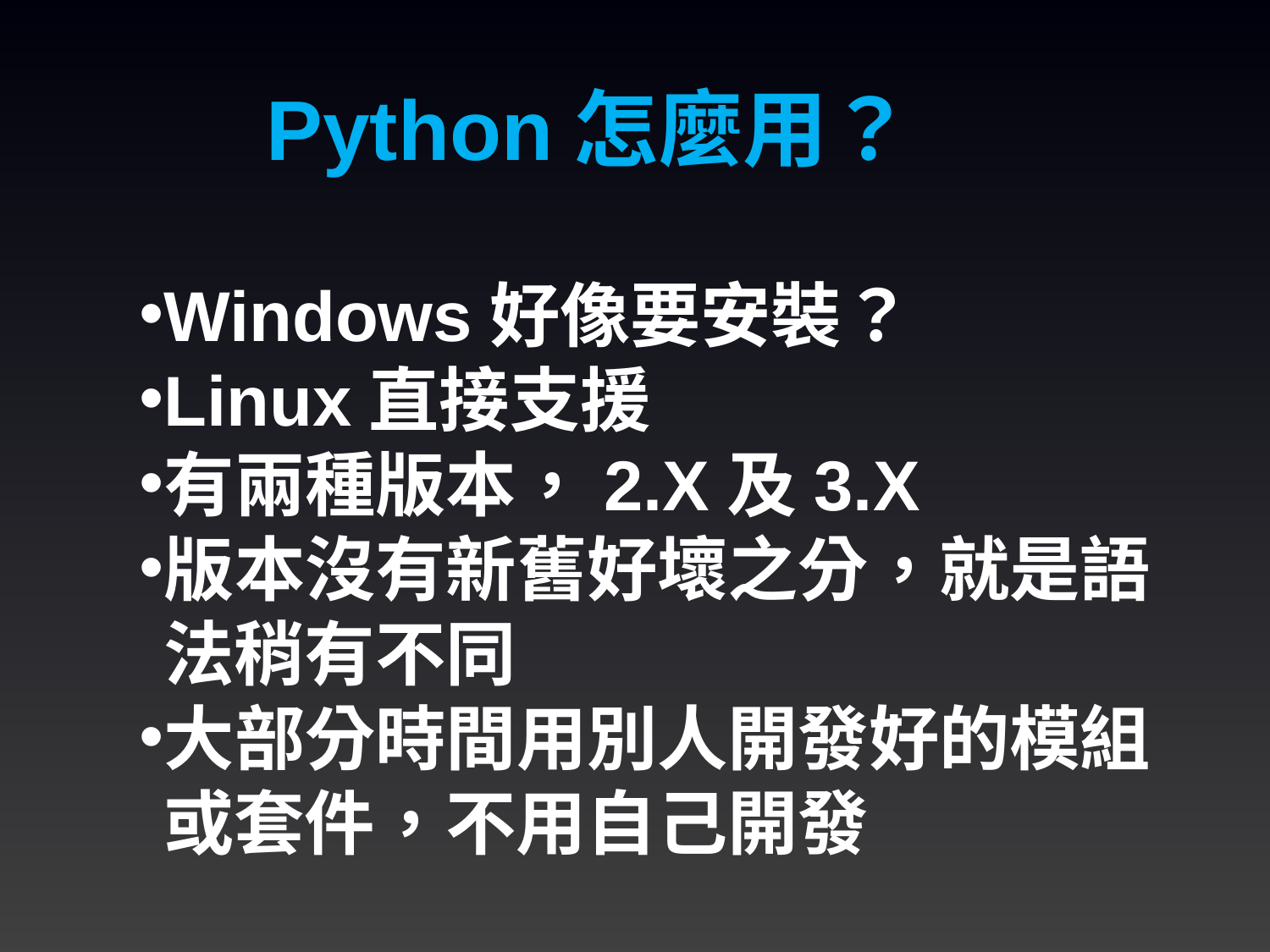

Python怎麼用？
Windows好像要安裝？
Linux直接支援
有兩種版本，2.X及3.X
版本沒有新舊好壞之分，就是語法稍有不同
大部分時間用別人開發好的模組或套件，不用自己開發